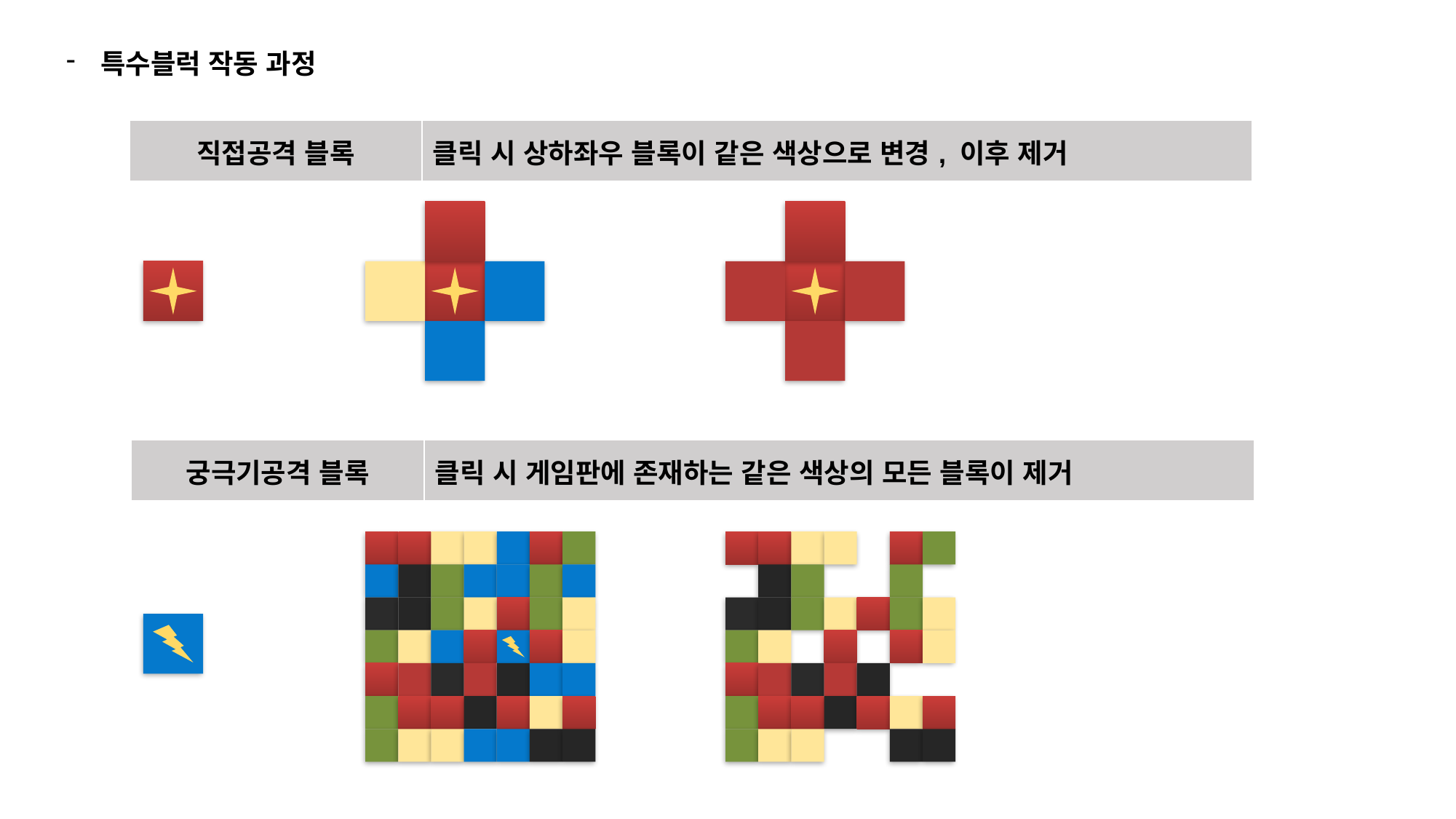

특수블럭 작동 과정
| 직접공격 블록 | 클릭 시 상하좌우 블록이 같은 색상으로 변경, 이후 제거 |
| --- | --- |

| 궁극기공격 블록 | 클릭 시 게임판에 존재하는 같은 색상의 모든 블록이 제거 |
| --- | --- |